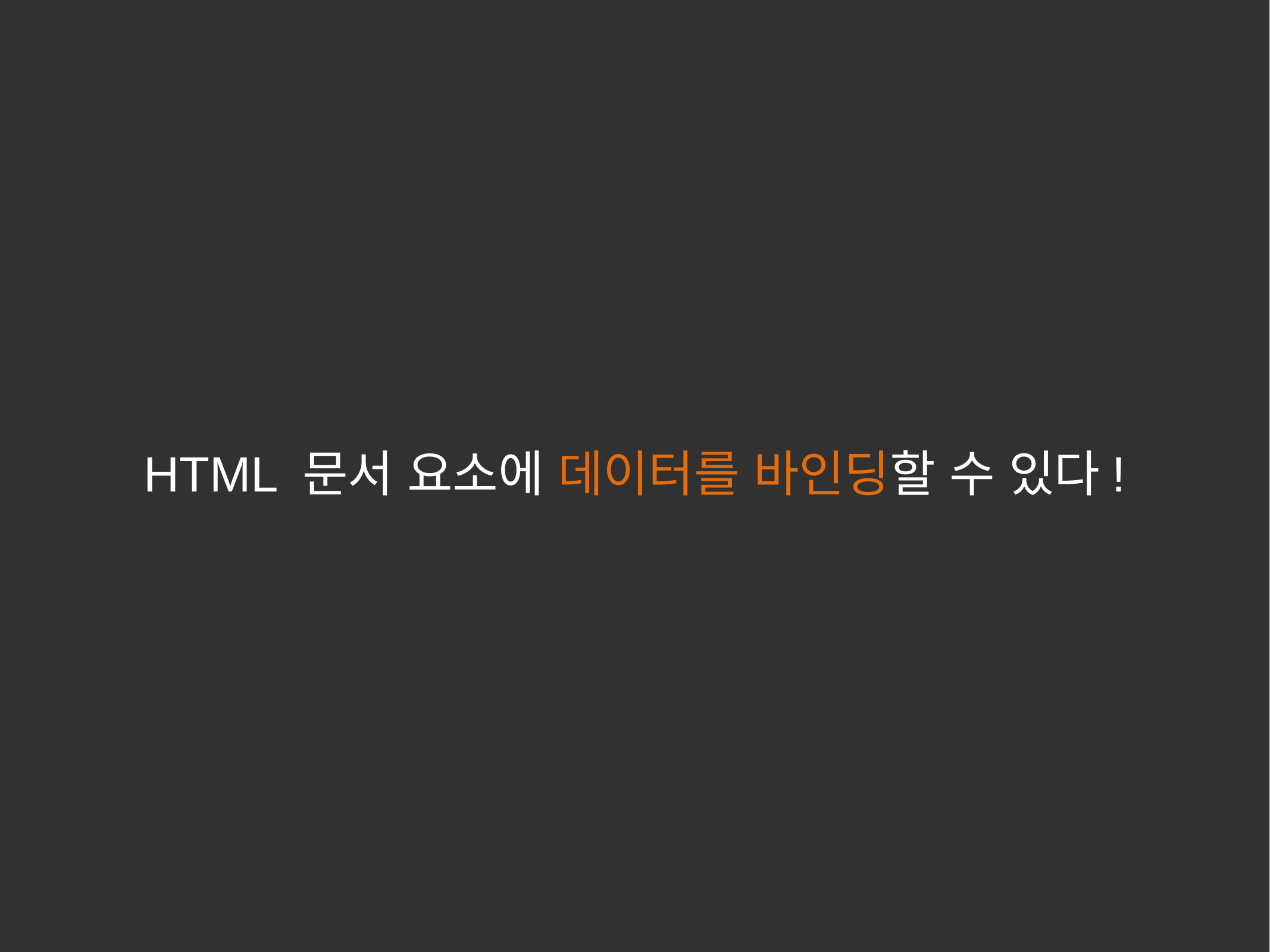

HTML 문서 요소에 데이터를 바인딩할 수 있다!